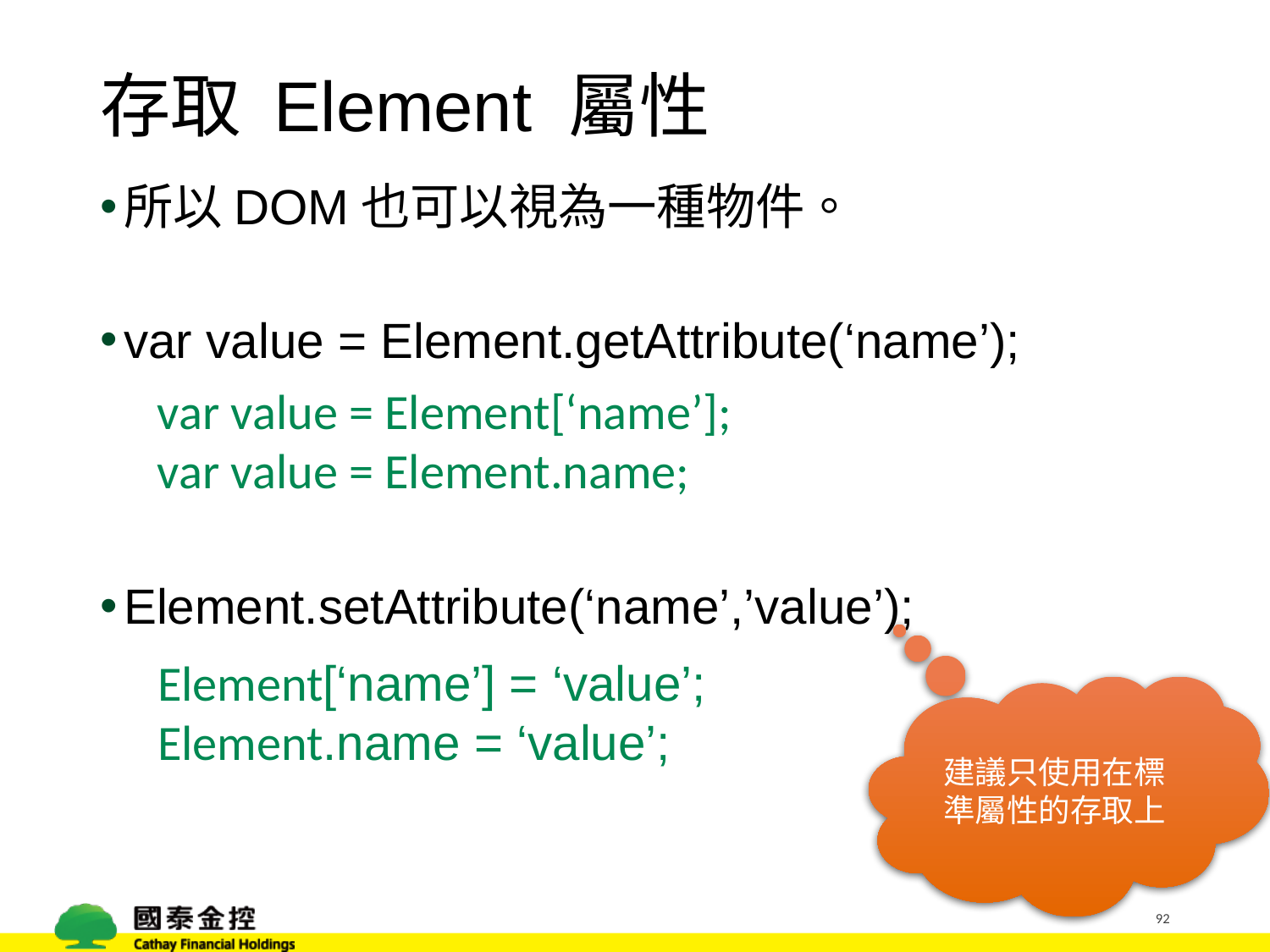

# 存取 Element 屬性
所以DOM也可以視為一種物件。

var value = Element.getAttribute(‘name’);

Element.setAttribute(‘name’,’value’);

var value = Element[‘name’];
var value = Element.name;
Element[‘name’] = ‘value’;
Element.name = ‘value’;
建議只使用在標準屬性的存取上